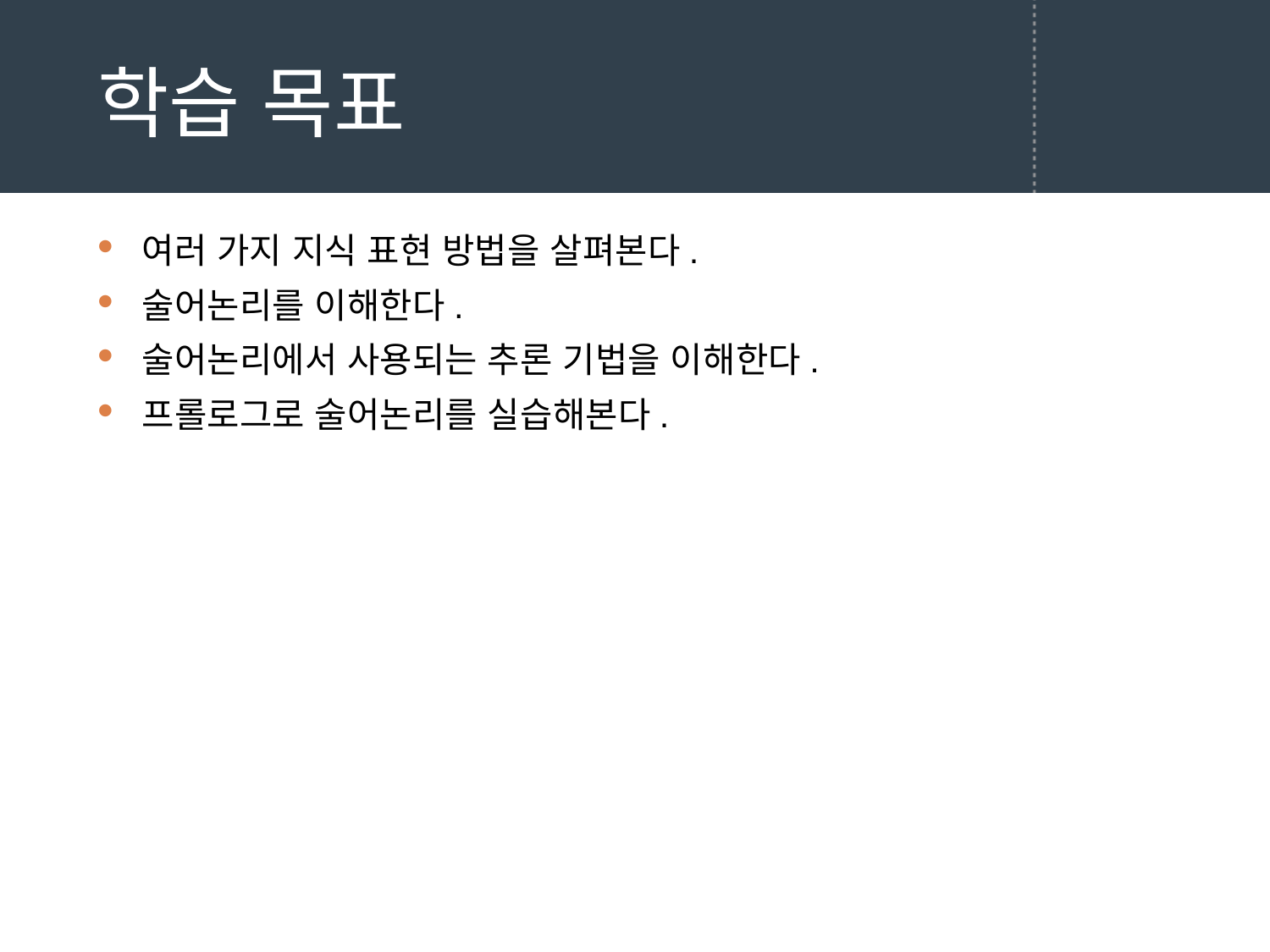

# 학습 목표
여러 가지 지식 표현 방법을 살펴본다.
술어논리를 이해한다.
술어논리에서 사용되는 추론 기법을 이해한다.
프롤로그로 술어논리를 실습해본다.